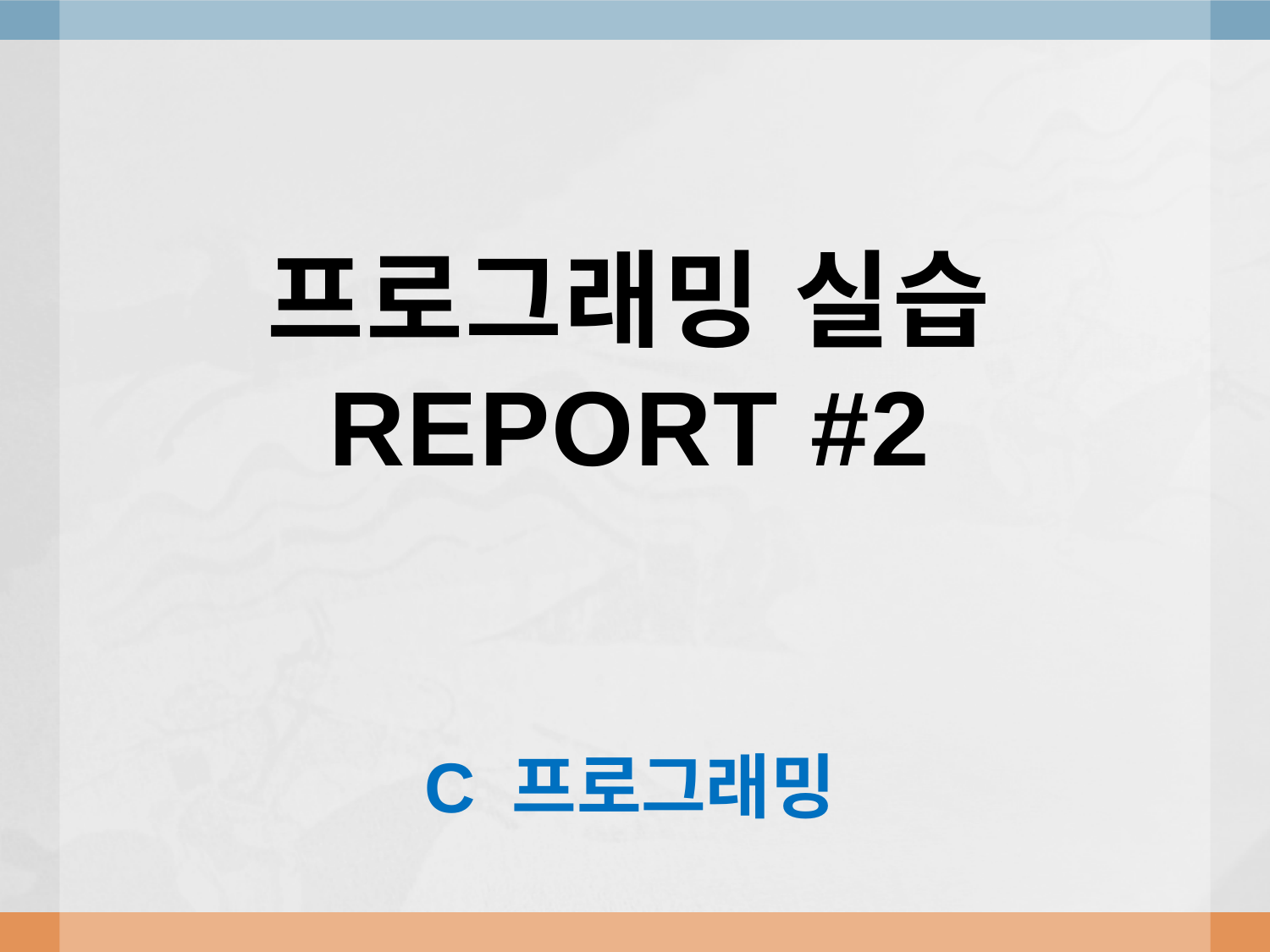

# 프로그래밍 실습 REPORT #2
C 프로그래밍